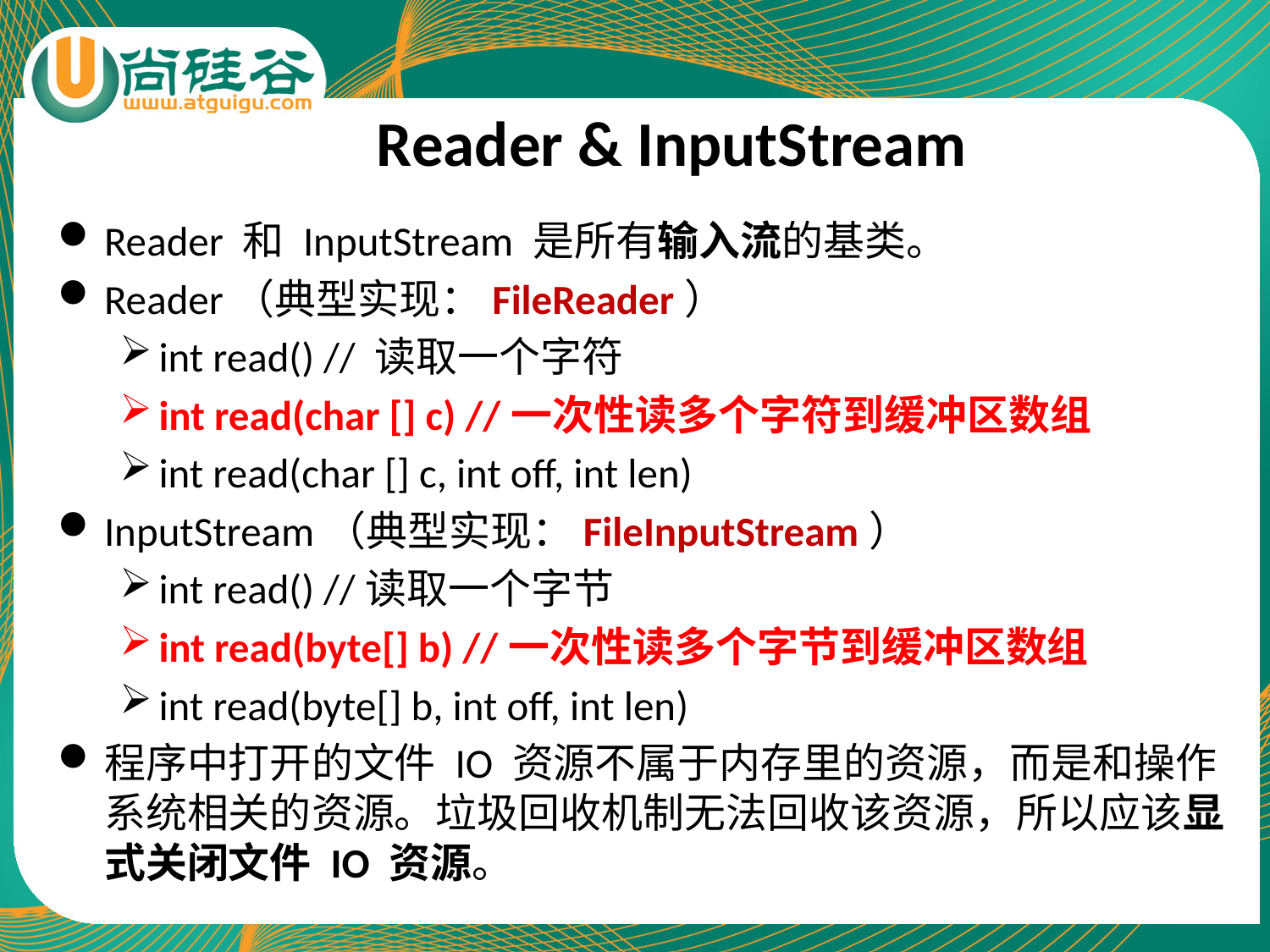

# Reader & InputStream
Reader 和 InputStream 是所有输入流的基类。
Reader（典型实现：FileReader）
int read() // 读取一个字符
int read(char [] c) //一次性读多个字符到缓冲区数组
int read(char [] c, int off, int len)
InputStream（典型实现：FileInputStream）
int read() //读取一个字节
int read(byte[] b) //一次性读多个字节到缓冲区数组
int read(byte[] b, int off, int len)
程序中打开的文件 IO 资源不属于内存里的资源，而是和操作系统相关的资源。垃圾回收机制无法回收该资源，所以应该显式关闭文件 IO 资源。